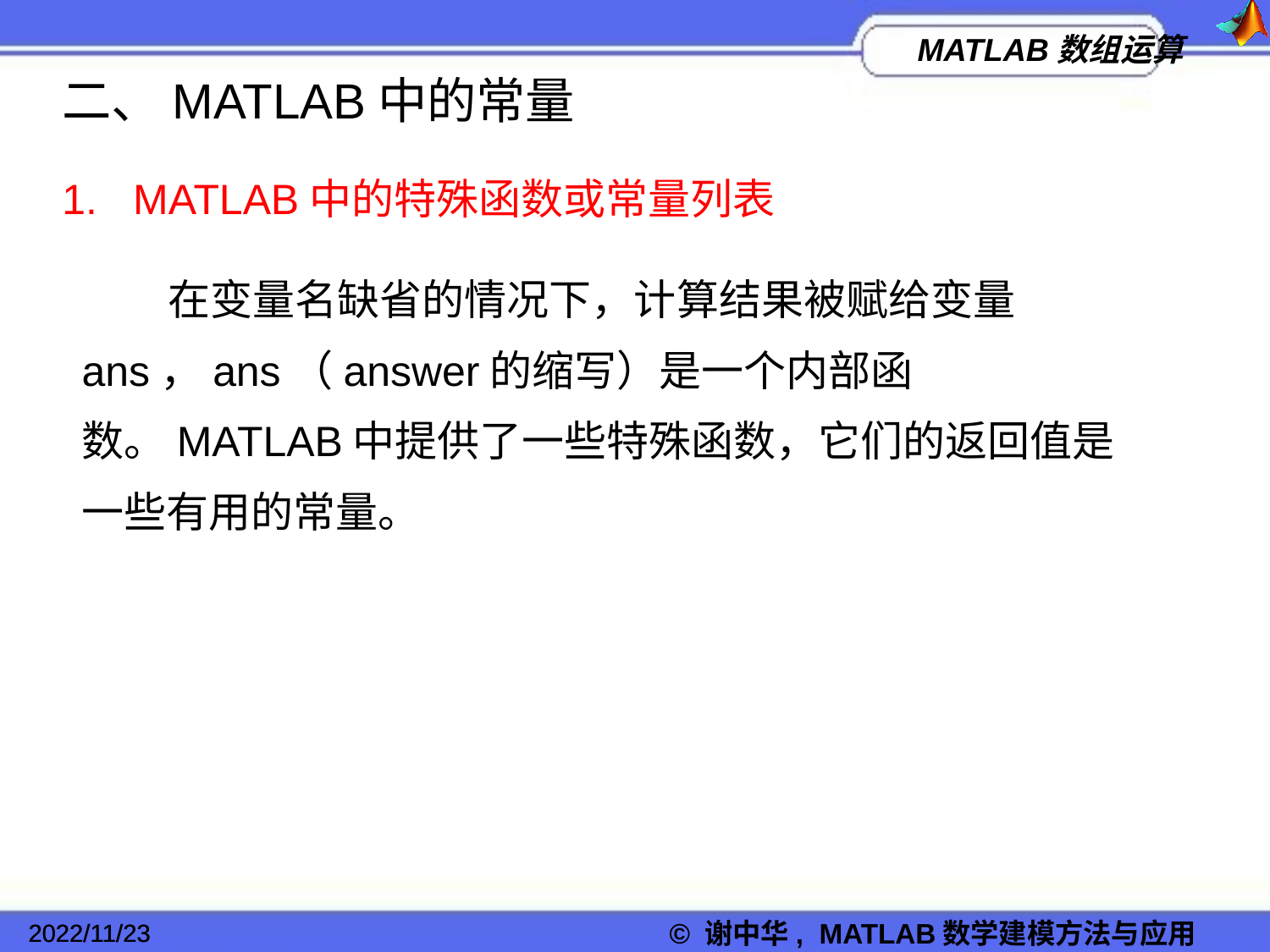

二、MATLAB中的常量
1.   MATLAB中的特殊函数或常量列表
        在变量名缺省的情况下，计算结果被赋给变量ans，ans（answer的缩写）是一个内部函数。MATLAB中提供了一些特殊函数，它们的返回值是一些有用的常量。
2022/11/23
© 谢中华,  MATLAB数学建模方法与应用